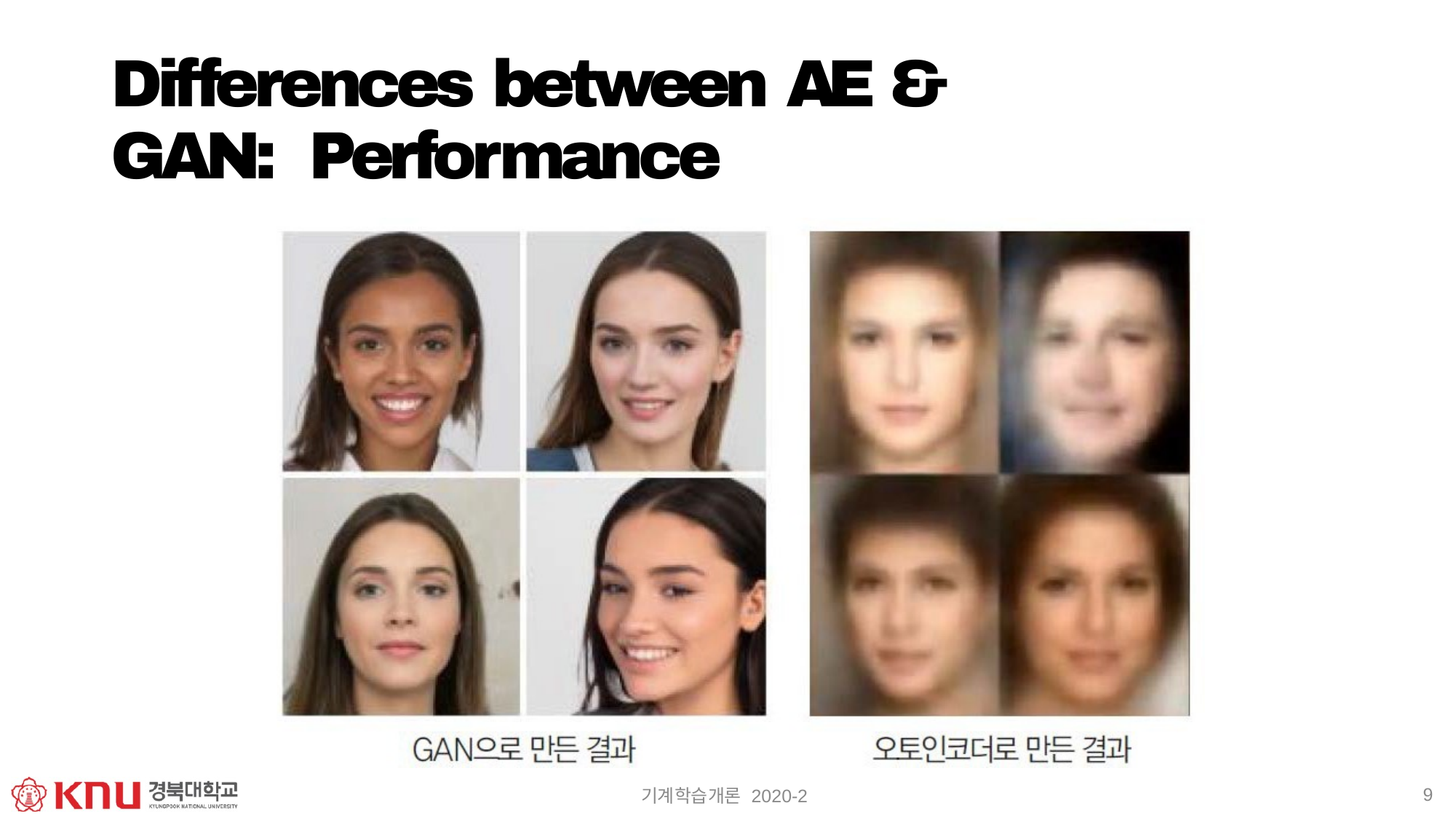

# Differences between AE & GAN:  Performance

9
기계학습개론 2020-2